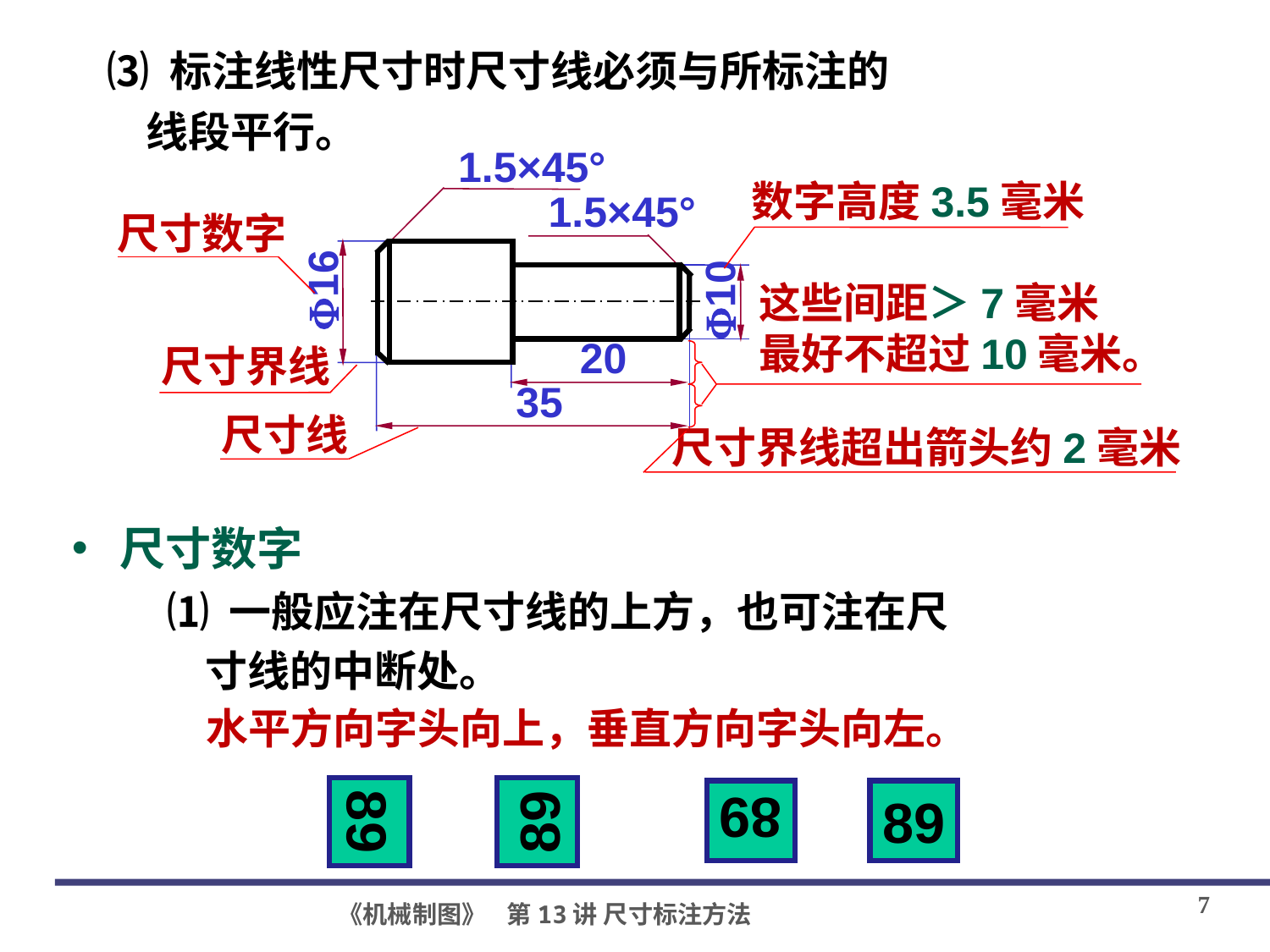

⑶ 标注线性尺寸时尺寸线必须与所标注的
   线段平行。
1.5×45°
数字高度3.5毫米

1.5×45°

尺寸数字

Φ16

Φ10
这些间距＞7毫米
最好不超过10毫米。

20
尺寸界线

35

尺寸线

尺寸界线超出箭头约2毫米

尺寸数字
⑴ 一般应注在尺寸线的上方，也可注在尺
   寸线的中断处。
  水平方向字头向上，垂直方向字头向左。
89
89
89
89
7